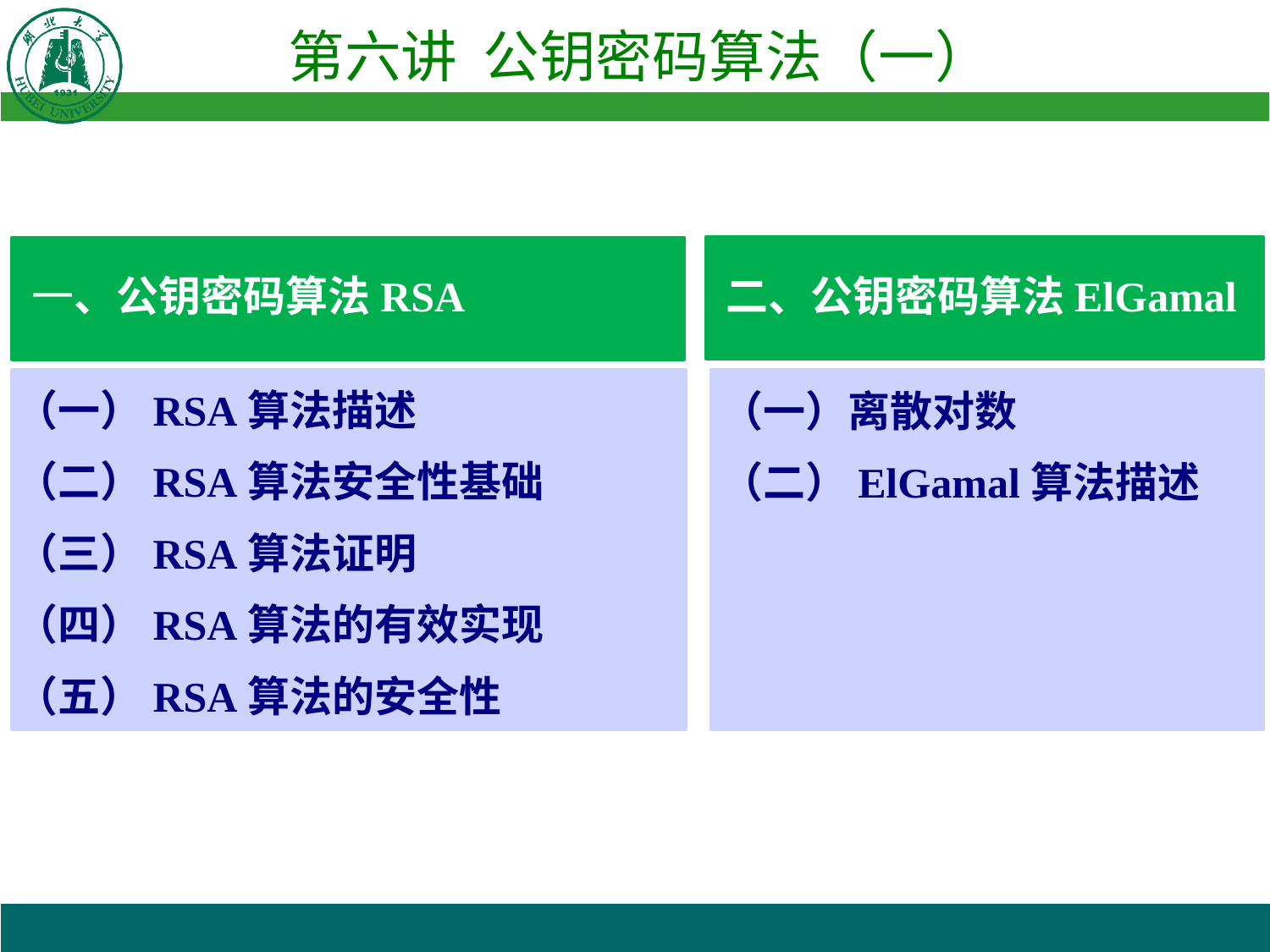

二、分组密码的工作模式

二、公钥密码算法ElGamal

一、公钥密码算法RSA

（一）RSA算法描述
（二）RSA算法安全性基础
（三）RSA算法证明
（四）RSA算法的有效实现
（五）RSA算法的安全性

（一）离散对数
（二）ElGamal算法描述